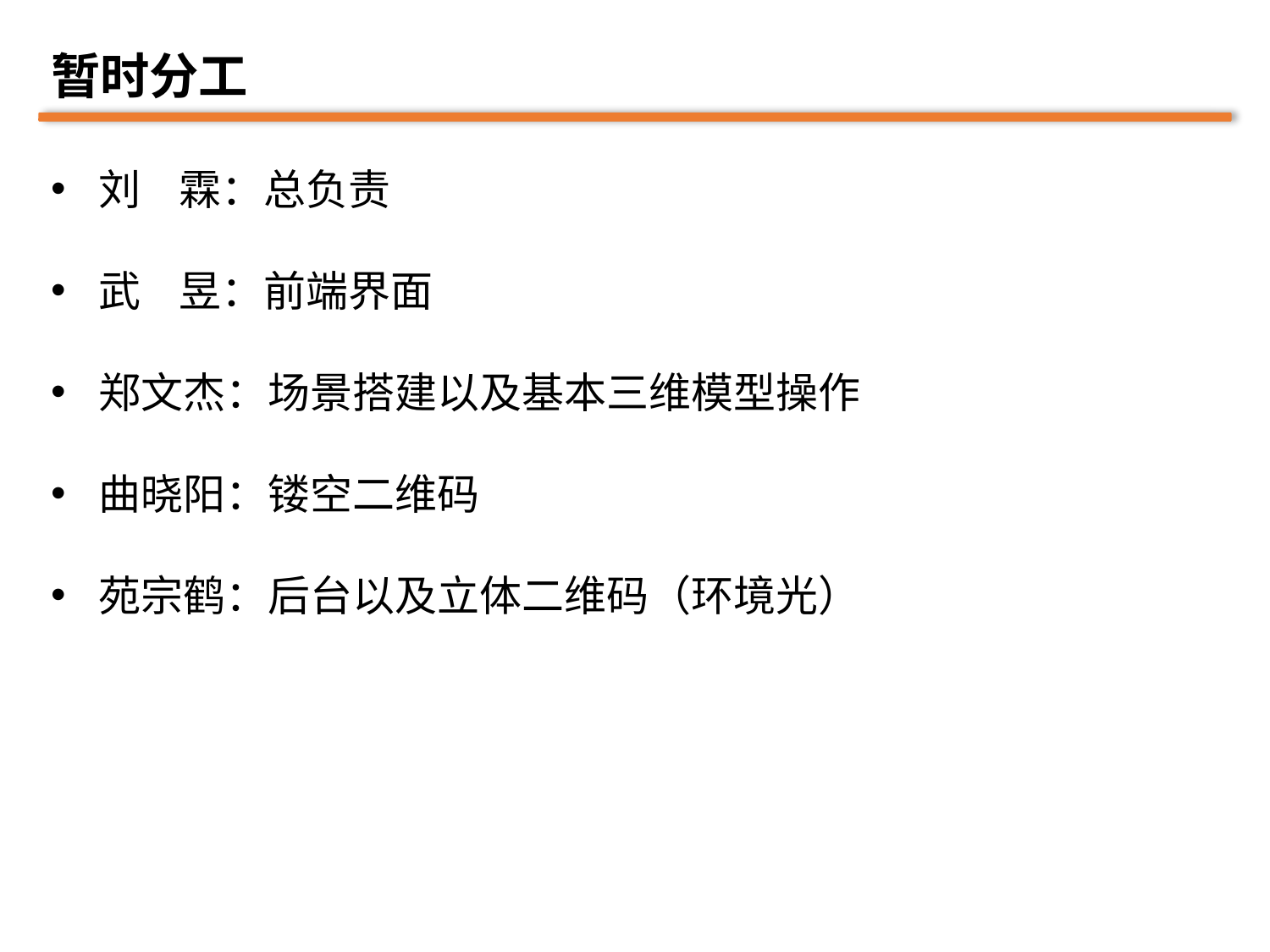

暂时分工

刘    霖：总负责

武    昱：前端界面

郑文杰：场景搭建以及基本三维模型操作

曲晓阳：镂空二维码

苑宗鹤：后台以及立体二维码（环境光）